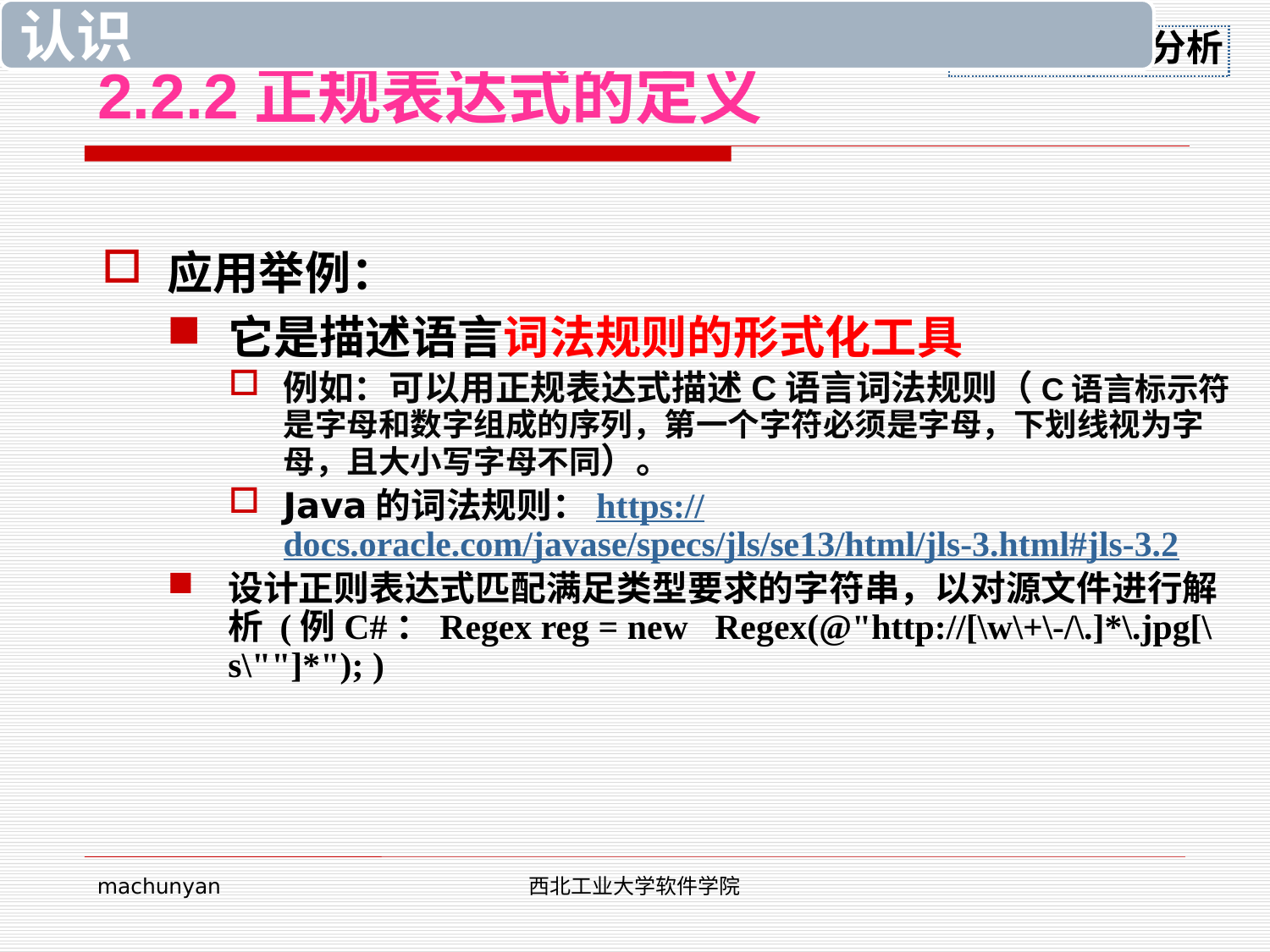

# 2.2.2正规表达式的定义
认识
应用举例：
它是描述语言词法规则的形式化工具
例如：可以用正规表达式描述C语言词法规则（C语言标示符是字母和数字组成的序列，第一个字符必须是字母，下划线视为字母，且大小写字母不同）。
Java的词法规则：https://docs.oracle.com/javase/specs/jls/se13/html/jls-3.html#jls-3.2
设计正则表达式匹配满足类型要求的字符串，以对源文件进行解析 (例C#：Regex reg = new   Regex(@"http://[\w\+\-/\.]*\.jpg[\s\""]*"); )

machunyan

西北工业大学软件学院
19